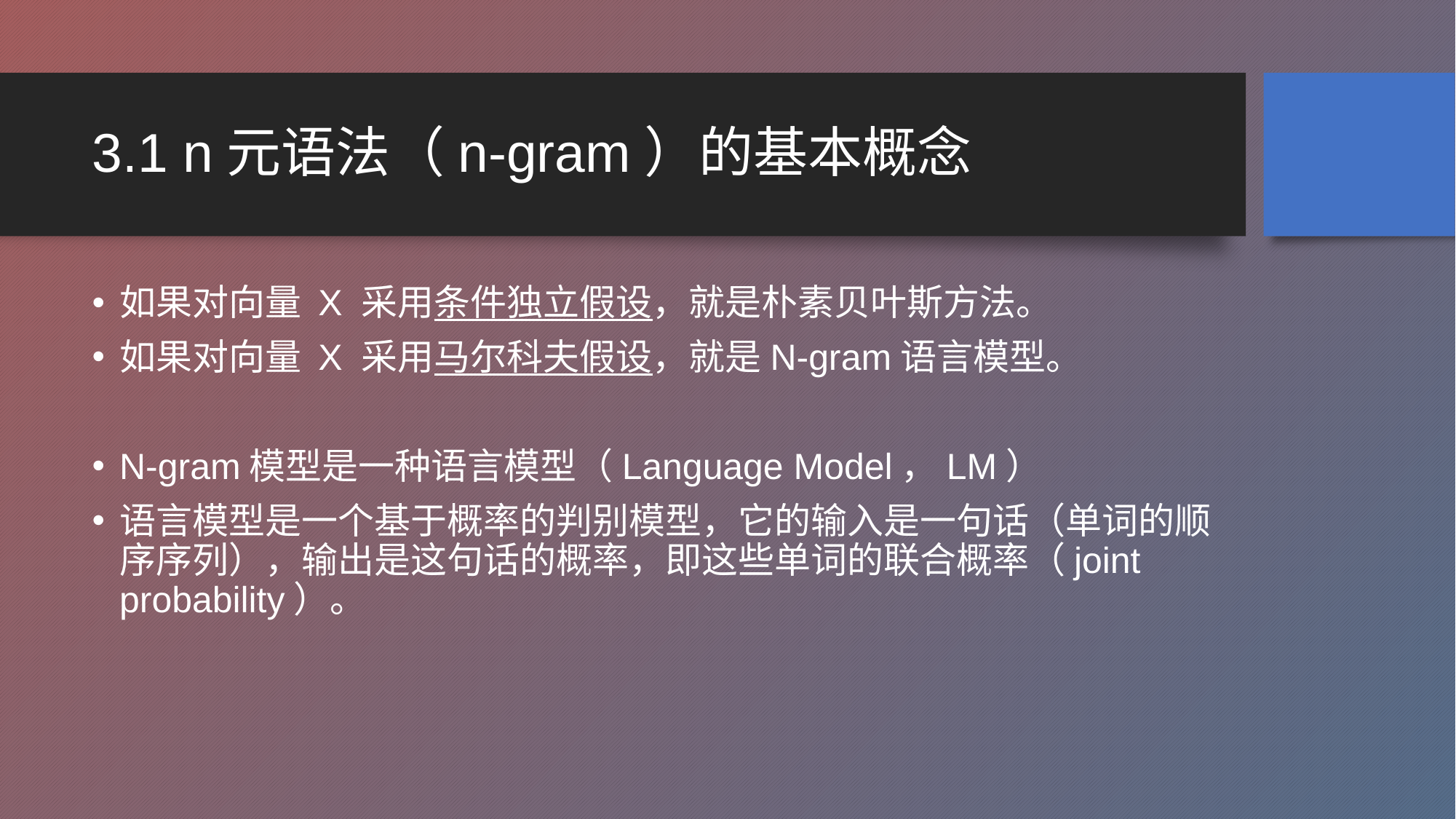

# 3.1 n元语法（n-gram）的基本概念
如果对向量 X 采用条件独立假设，就是朴素贝叶斯方法。
如果对向量 X 采用马尔科夫假设，就是N-gram语言模型。

N-gram模型是一种语言模型（Language Model，LM）
语言模型是一个基于概率的判别模型，它的输入是一句话（单词的顺序序列），输出是这句话的概率，即这些单词的联合概率（joint probability）。